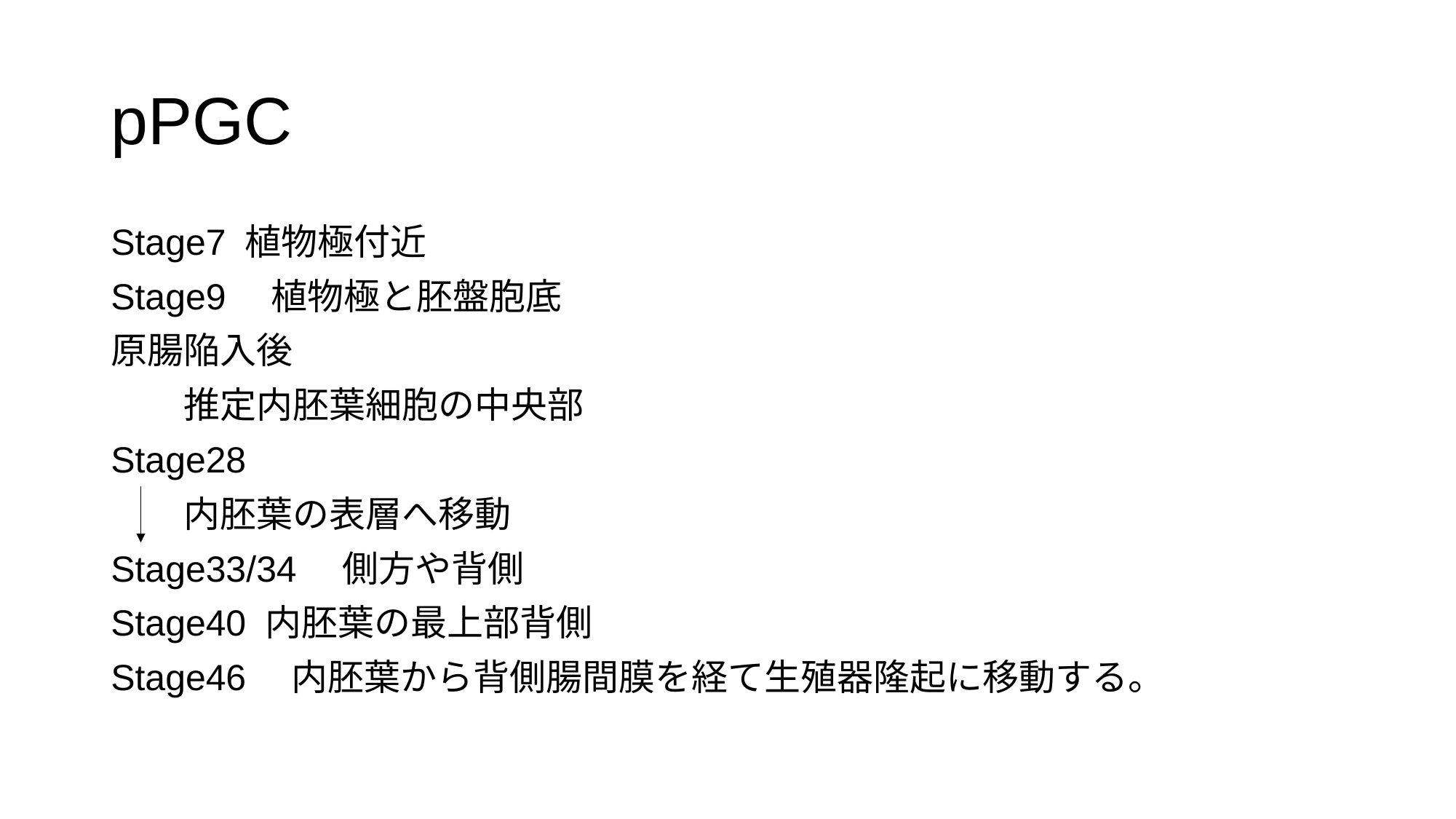

# pPGC
Stage7 植物極付近
Stage9　植物極と胚盤胞底
原腸陥入後
　　推定内胚葉細胞の中央部
Stage28
　　内胚葉の表層へ移動
Stage33/34　側方や背側
Stage40 内胚葉の最上部背側
Stage46　内胚葉から背側腸間膜を経て生殖器隆起に移動する。